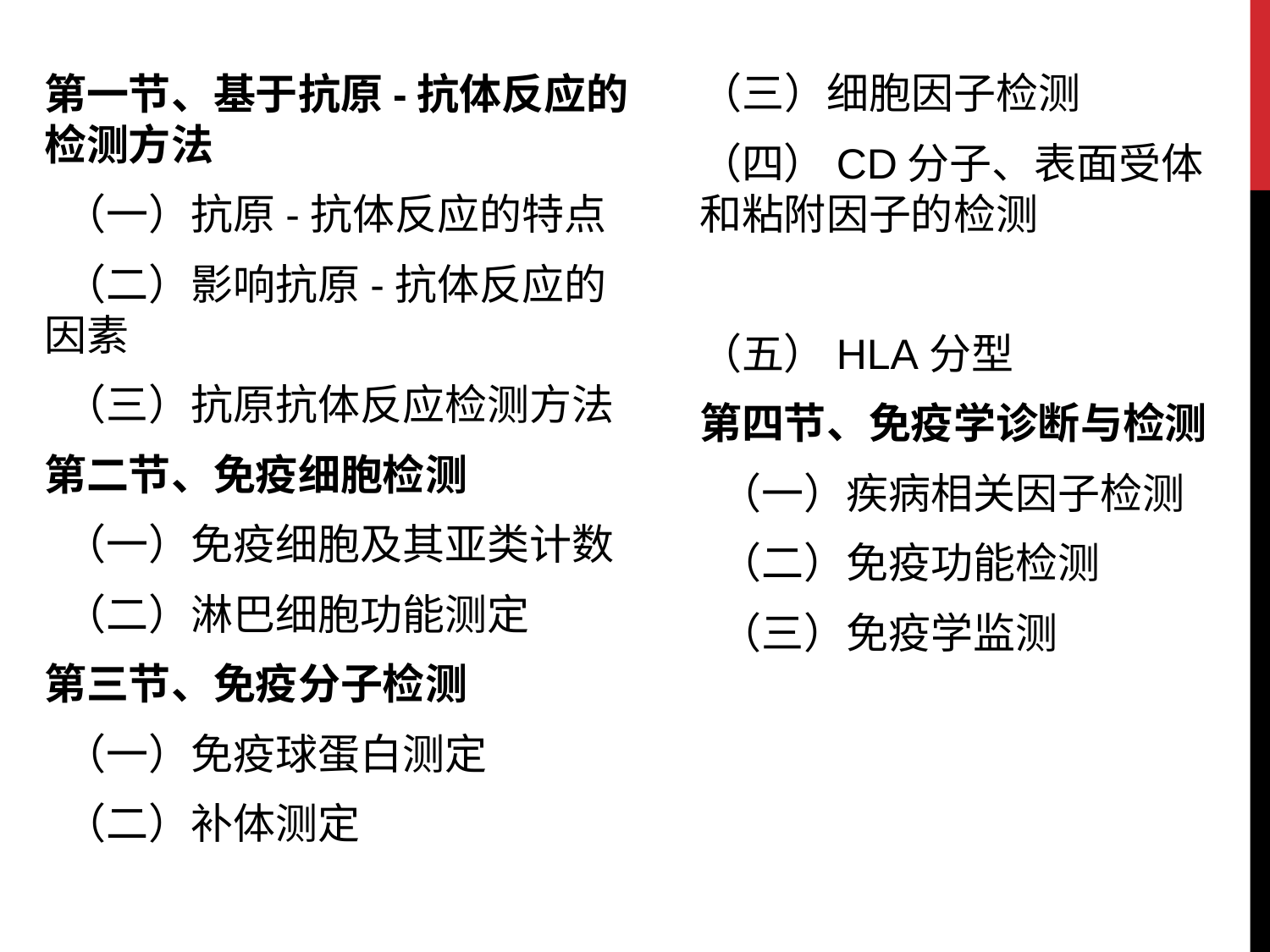

第一节、基于抗原-抗体反应的检测方法
 （一）抗原-抗体反应的特点
 （二）影响抗原-抗体反应的因素
 （三）抗原抗体反应检测方法
第二节、免疫细胞检测
 （一）免疫细胞及其亚类计数
 （二）淋巴细胞功能测定
第三节、免疫分子检测
 （一）免疫球蛋白测定
 （二）补体测定

（三）细胞因子检测
（四）CD分子、表面受体和粘附因子的检测

（五）HLA分型
第四节、免疫学诊断与检测
 （一）疾病相关因子检测
 （二）免疫功能检测
 （三）免疫学监测